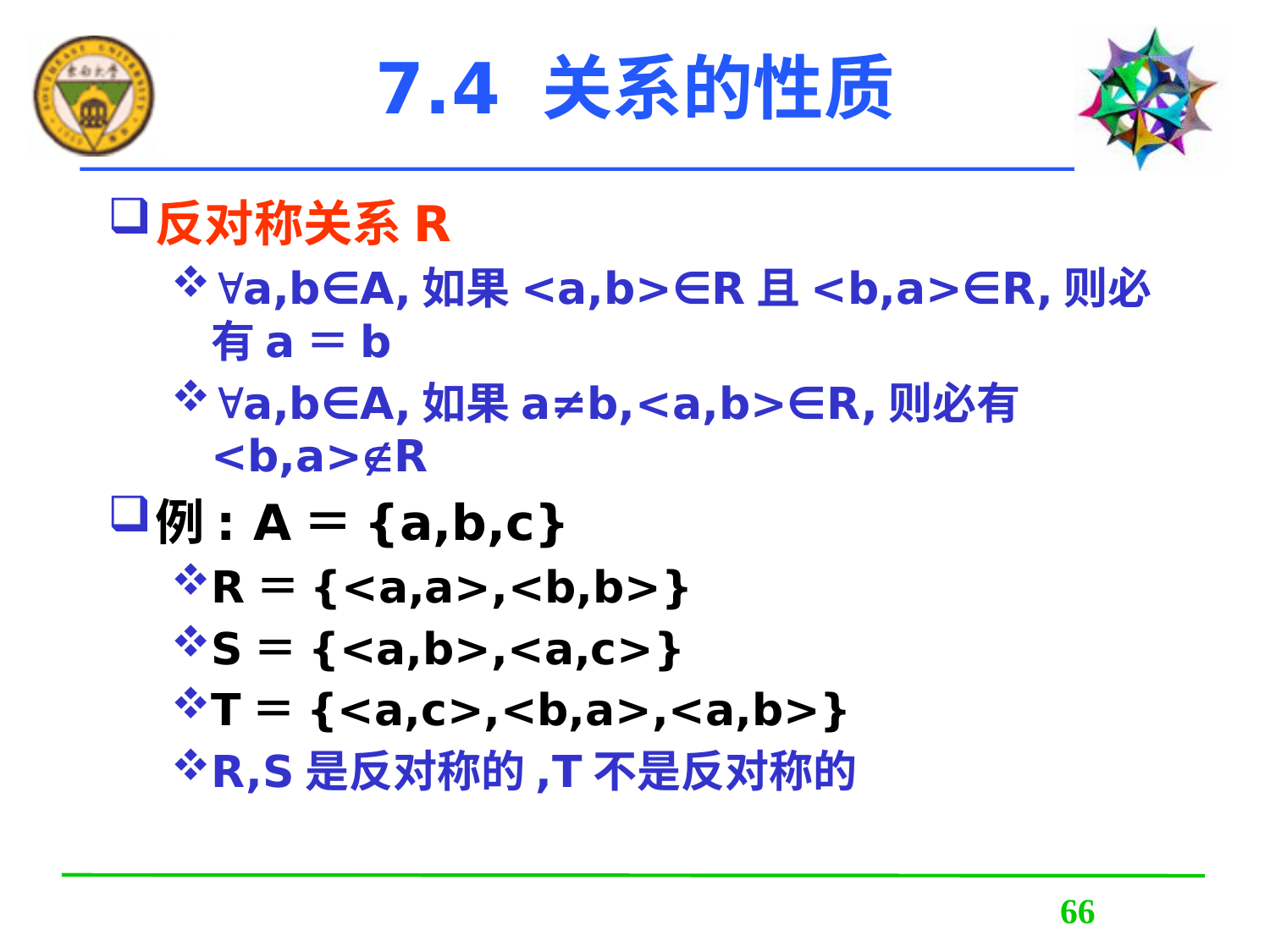

# 7.4 关系的性质
反对称关系R
∀a,b∈A,如果<a,b>∈R且<b,a>∈R,则必有a＝b
∀a,b∈A,如果a≠b,<a,b>∈R,则必有<b,a>∉R
例: A＝{a,b,c}
R＝{<a,a>,<b,b>}
S＝{<a,b>,<a,c>}
T＝{<a,c>,<b,a>,<a,b>}
R,S是反对称的,T不是反对称的